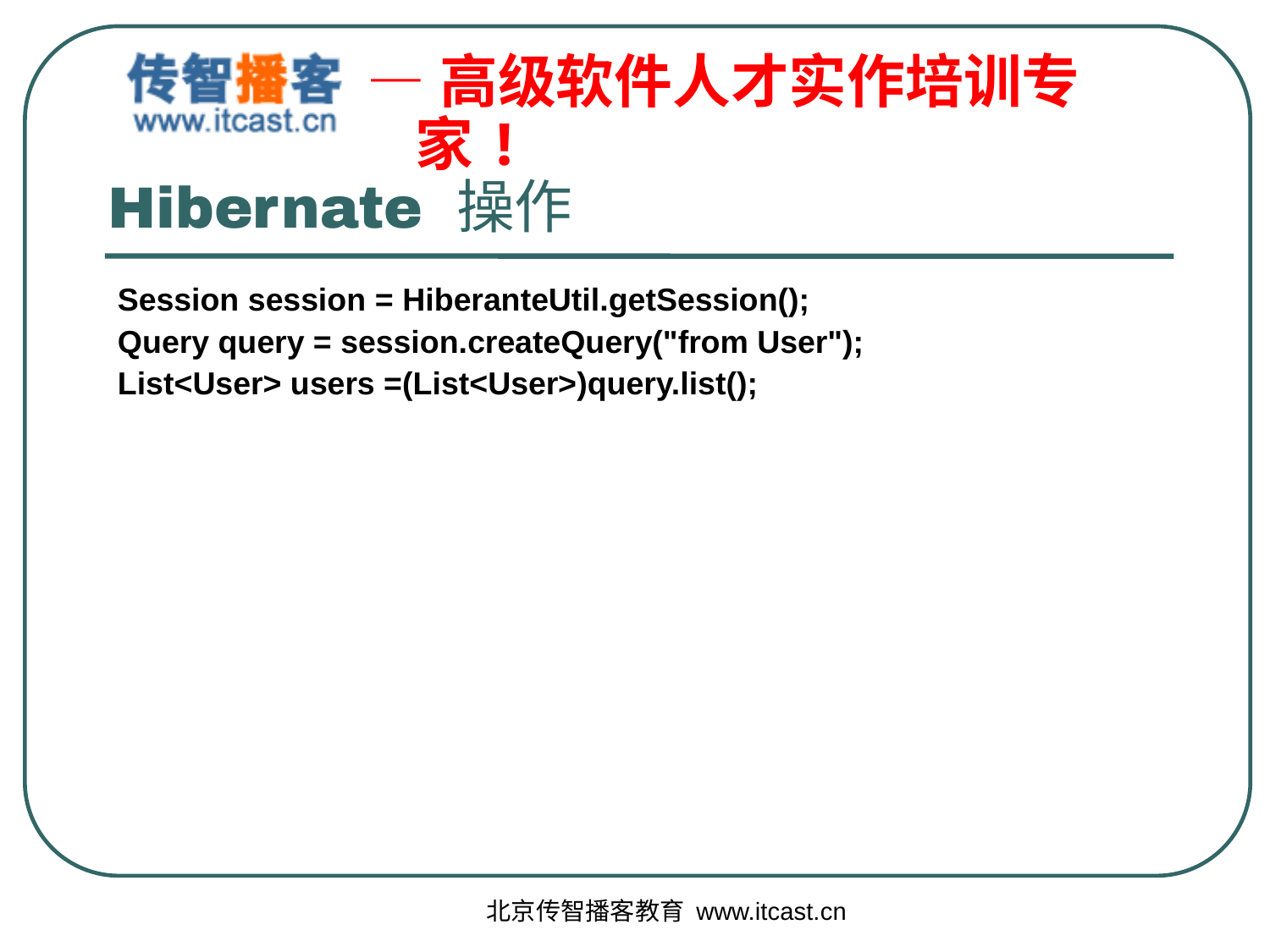

# Hibernate 操作
| Session session = HiberanteUtil.getSession(); Query query = session.createQuery("from User"); List<User> users =(List<User>)query.list(); |
| --- |
北京传智播客教育 www.itcast.cn